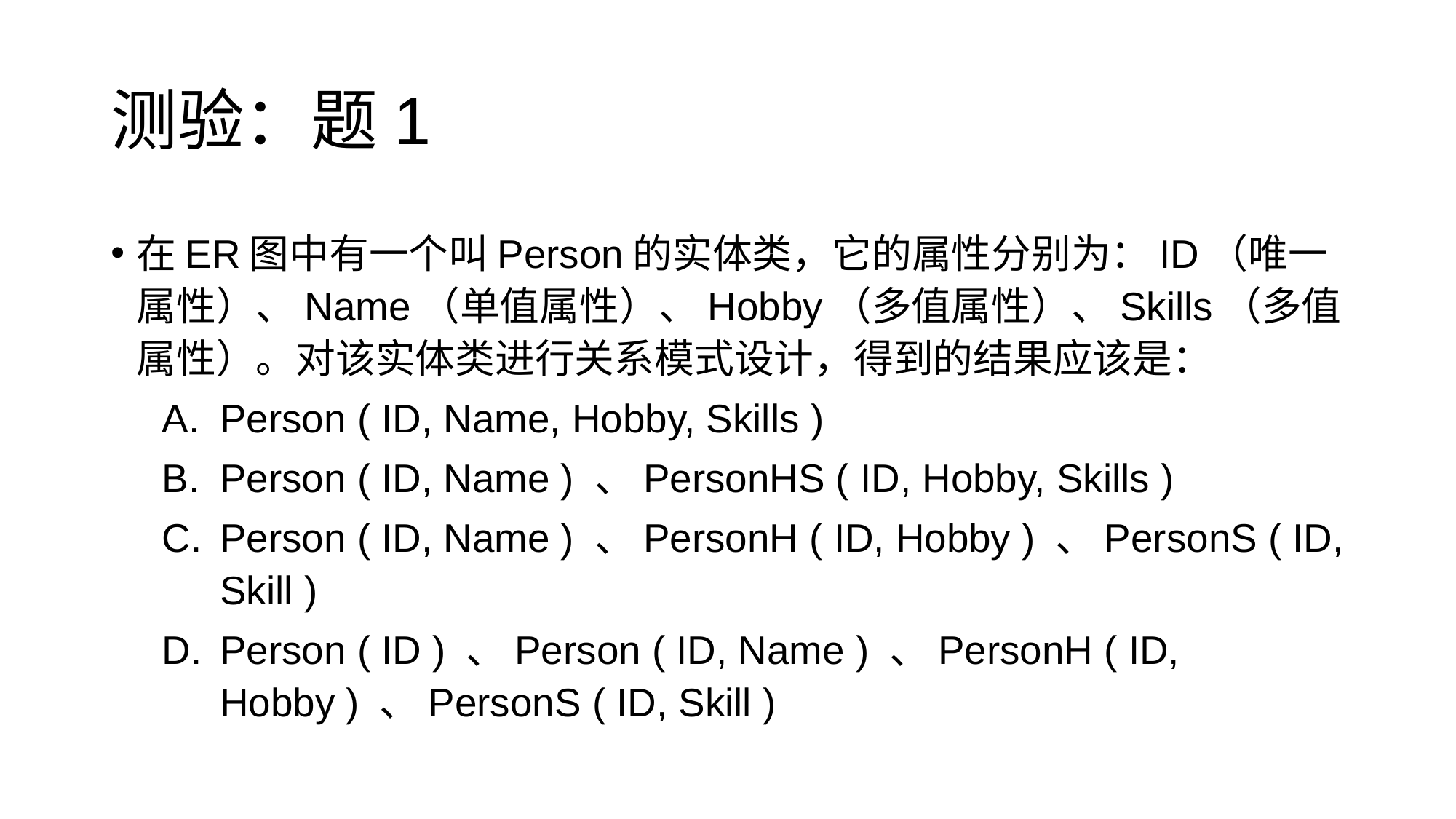

# 测验：题1
在ER图中有一个叫Person的实体类，它的属性分别为：ID（唯一属性）、Name（单值属性）、Hobby（多值属性）、Skills（多值属性）。对该实体类进行关系模式设计，得到的结果应该是：
Person ( ID, Name, Hobby, Skills )
Person ( ID, Name ) 、PersonHS ( ID, Hobby, Skills )
Person ( ID, Name ) 、PersonH ( ID, Hobby ) 、PersonS ( ID, Skill )
Person ( ID ) 、Person ( ID, Name ) 、PersonH ( ID, Hobby ) 、PersonS ( ID, Skill )